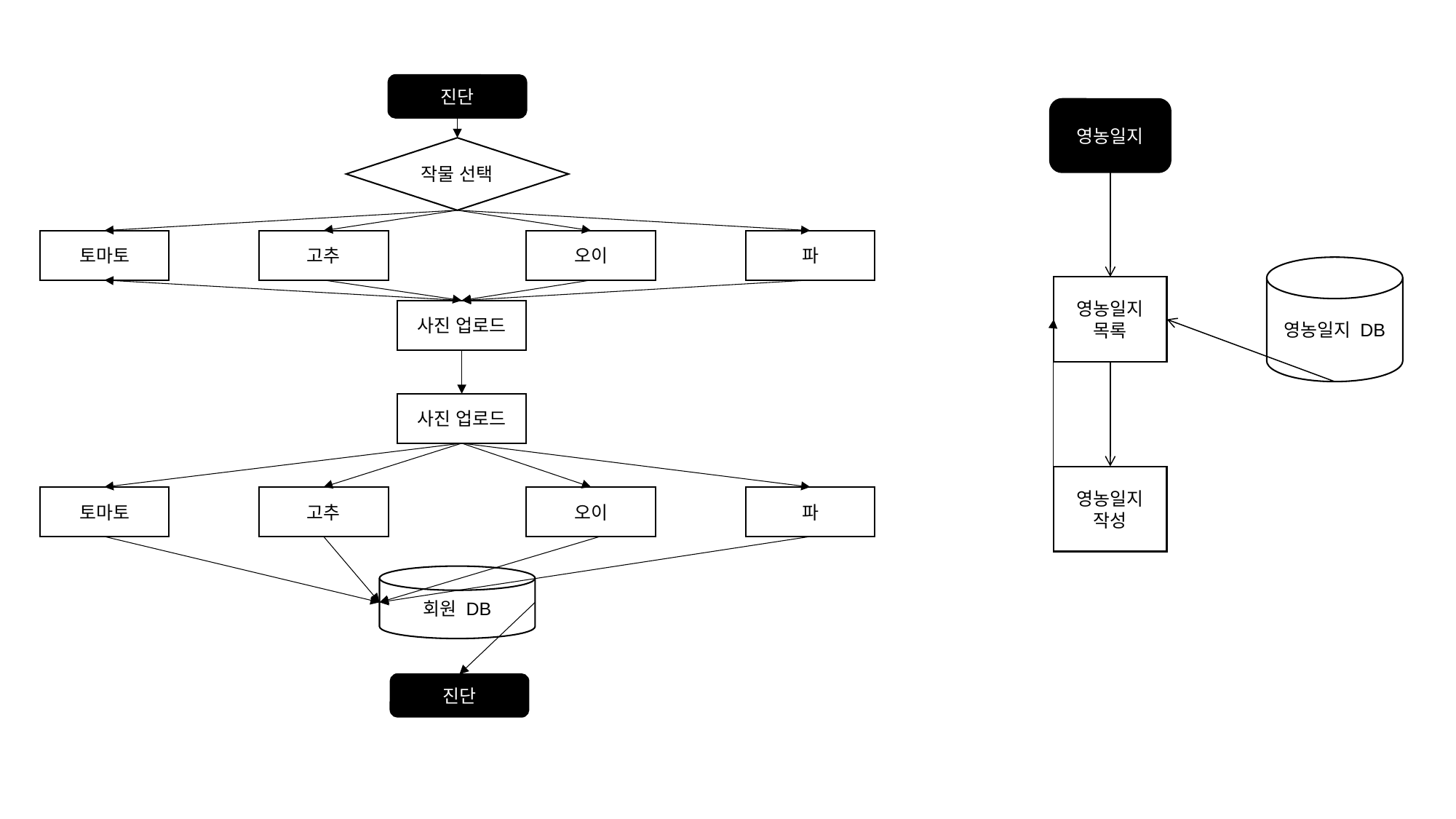

진단
작물 선택
토마토
고추
오이
파
사진 업로드
사진 업로드
토마토
고추
오이
파
회원 DB
진단
영농일지
영농일지 DB
영농일지 목록
영농일지 작성